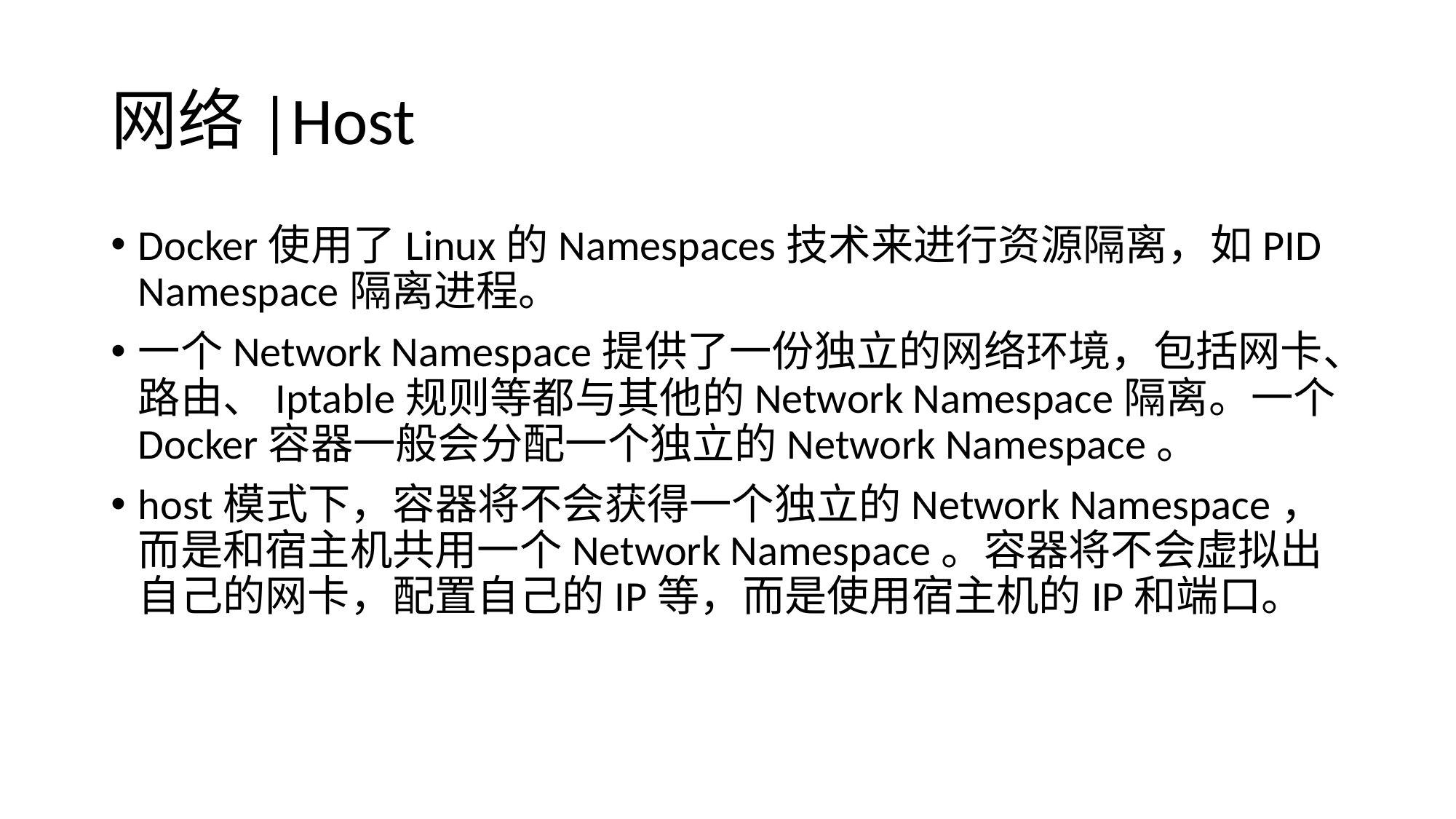

# 网络|Host
Docker使用了Linux的Namespaces技术来进行资源隔离，如PID Namespace隔离进程。
一个Network Namespace提供了一份独立的网络环境，包括网卡、路由、Iptable规则等都与其他的Network Namespace隔离。一个Docker容器一般会分配一个独立的Network Namespace。
host模式下，容器将不会获得一个独立的Network Namespace，而是和宿主机共用一个Network Namespace。容器将不会虚拟出自己的网卡，配置自己的IP等，而是使用宿主机的IP和端口。